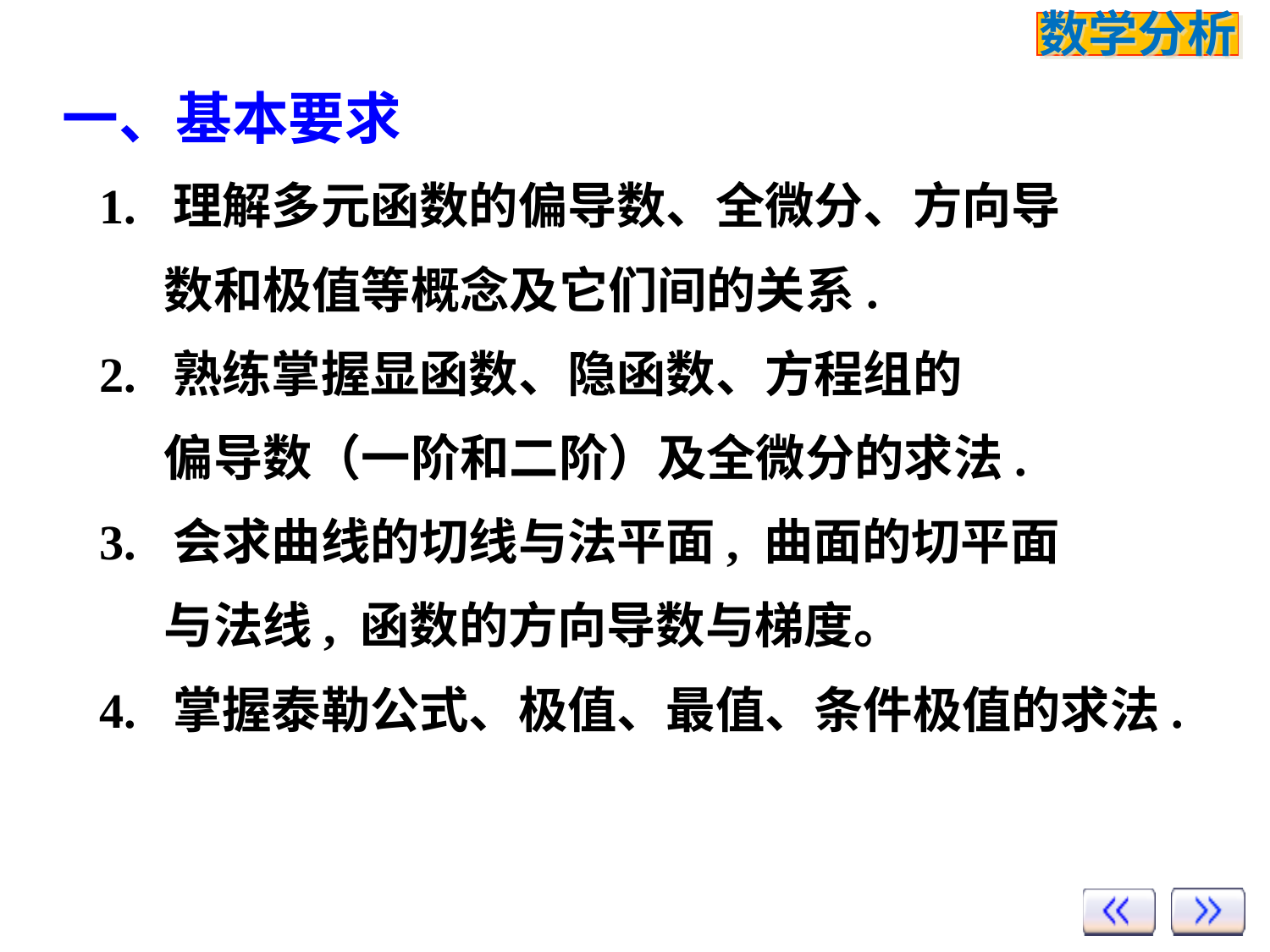

一、基本要求
   1.  理解多元函数的偏导数、全微分、方向导
        数和极值等概念及它们间的关系.
   2.  熟练掌握显函数、隐函数、方程组的
        偏导数（一阶和二阶）及全微分的求法.
   3.  会求曲线的切线与法平面, 曲面的切平面
        与法线, 函数的方向导数与梯度。
   4.  掌握泰勒公式、极值、最值、条件极值的求法.